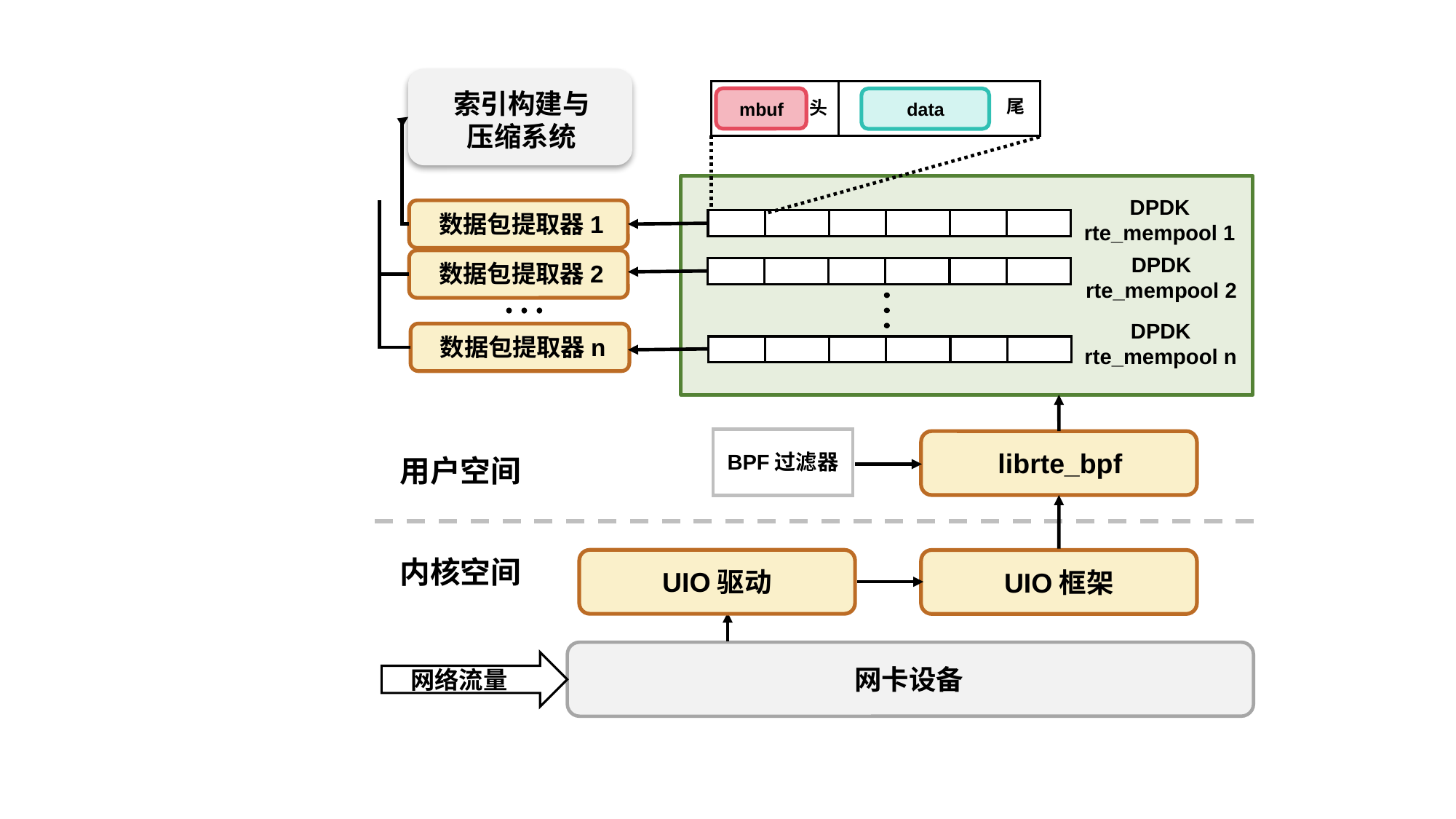

索引构建与压缩系统

mbuf

data
尾
头

DPDK rte_mempool 1

数据包提取器1

DPDK rte_mempool 2

数据包提取器2

DPDK rte_mempool n

数据包提取器n

BPF过滤器

librte_bpf
用户空间
内核空间

UIO驱动

UIO框架

网络流量
网卡设备